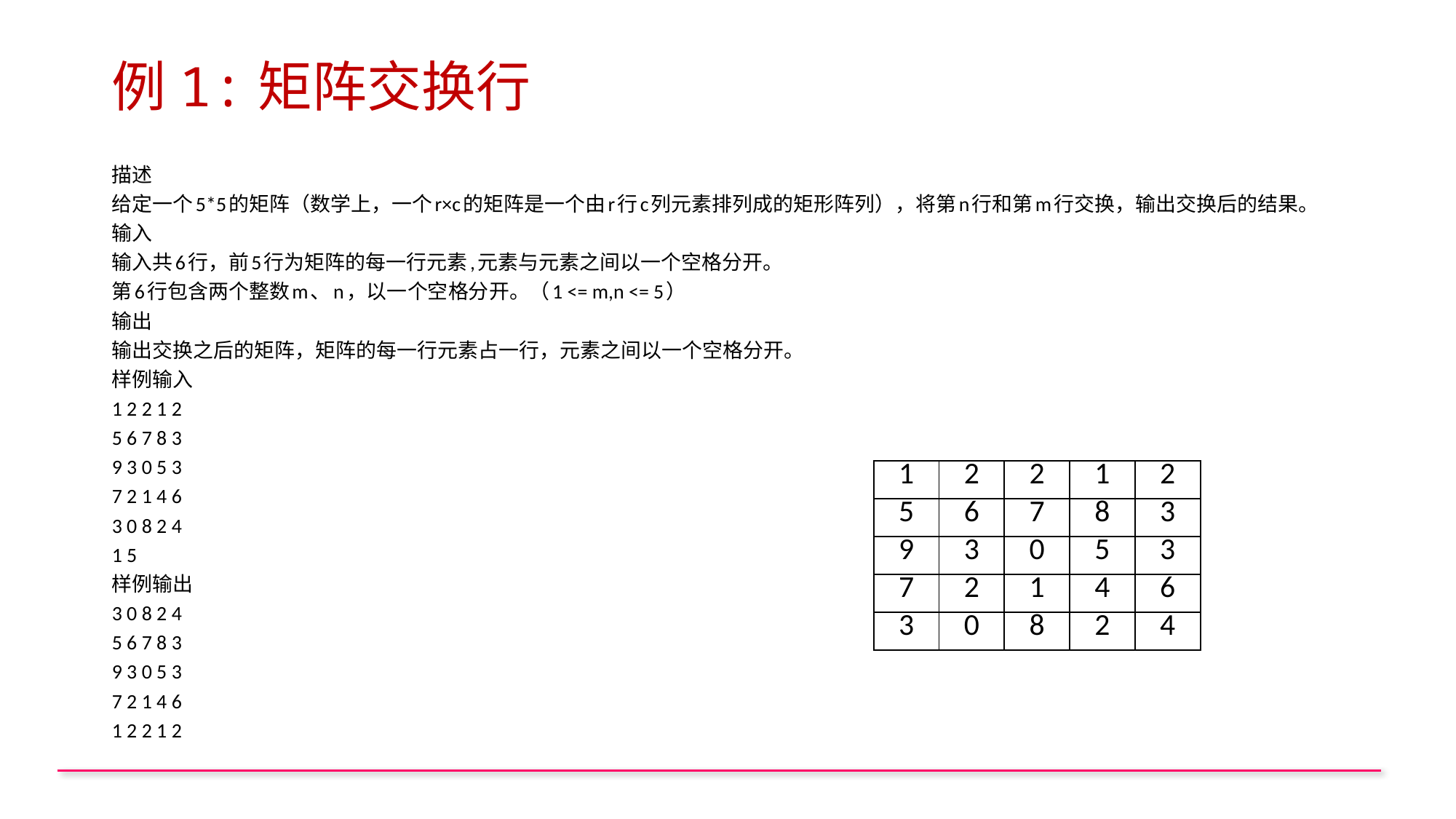

# 例1:矩阵交换行
描述
给定一个5*5的矩阵（数学上，一个r×c的矩阵是一个由r行c列元素排列成的矩形阵列），将第n行和第m行交换，输出交换后的结果。
输入
输入共6行，前5行为矩阵的每一行元素,元素与元素之间以一个空格分开。
第6行包含两个整数m、n，以一个空格分开。（1 <= m,n <= 5）
输出
输出交换之后的矩阵，矩阵的每一行元素占一行，元素之间以一个空格分开。
样例输入
1 2 2 1 2
5 6 7 8 3
9 3 0 5 3
7 2 1 4 6
3 0 8 2 4
1 5
样例输出
3 0 8 2 4
5 6 7 8 3
9 3 0 5 3
7 2 1 4 6
1 2 2 1 2
| 1 | 2 | 2 | 1 | 2 |
| --- | --- | --- | --- | --- |
| 5 | 6 | 7 | 8 | 3 |
| 9 | 3 | 0 | 5 | 3 |
| 7 | 2 | 1 | 4 | 6 |
| 3 | 0 | 8 | 2 | 4 |